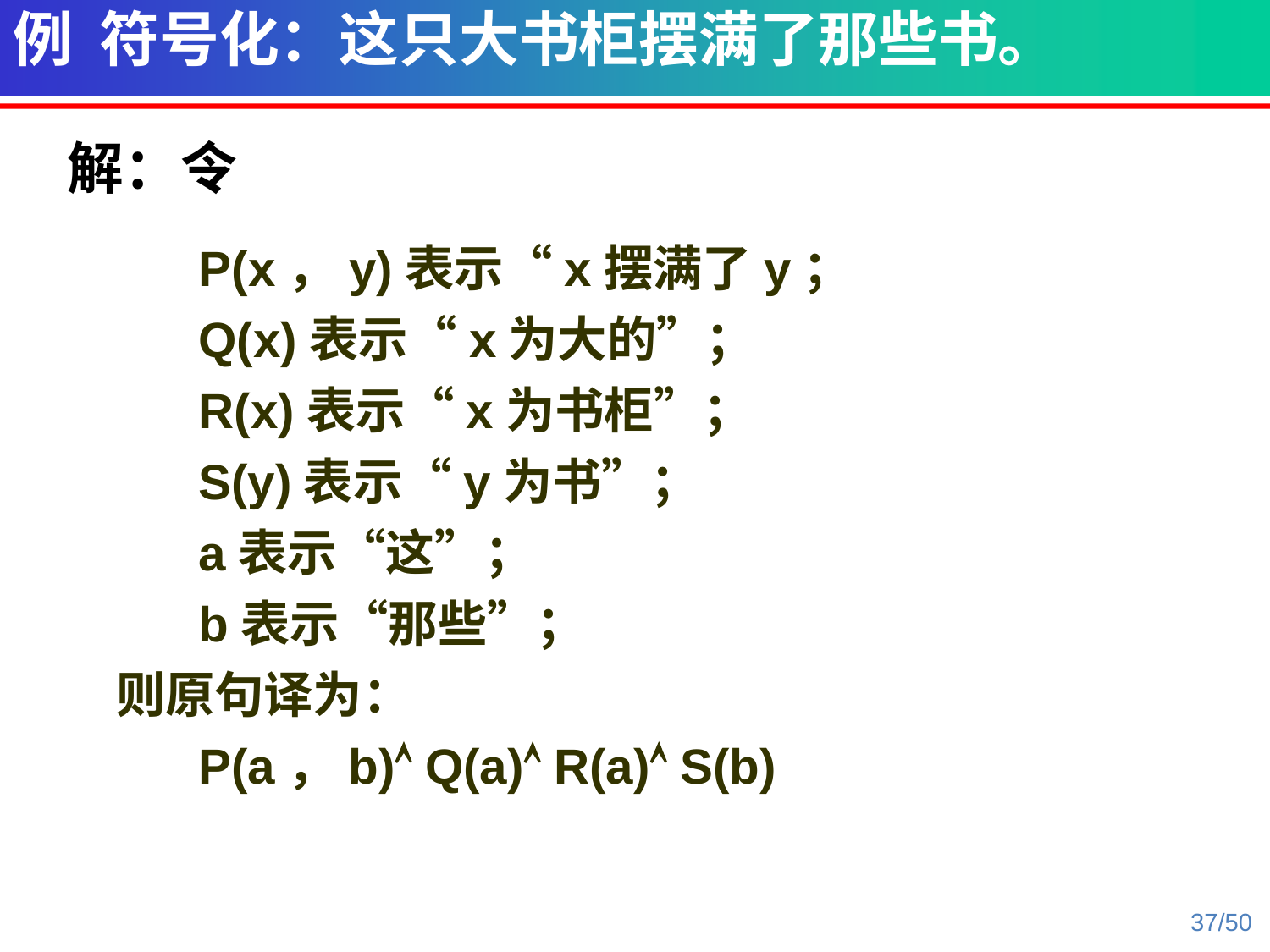

例  符号化：这只大书柜摆满了那些书。
解：令
       P(x，y)表示“x摆满了y；
      Q(x)表示“x为大的”；
      R(x)表示“x为书柜”；
      S(y)表示“y为书”；
      a表示“这”；
      b表示“那些”；
则原句译为：
      P(a，b)∧ Q(a)∧ R(a)∧ S(b)
37/50